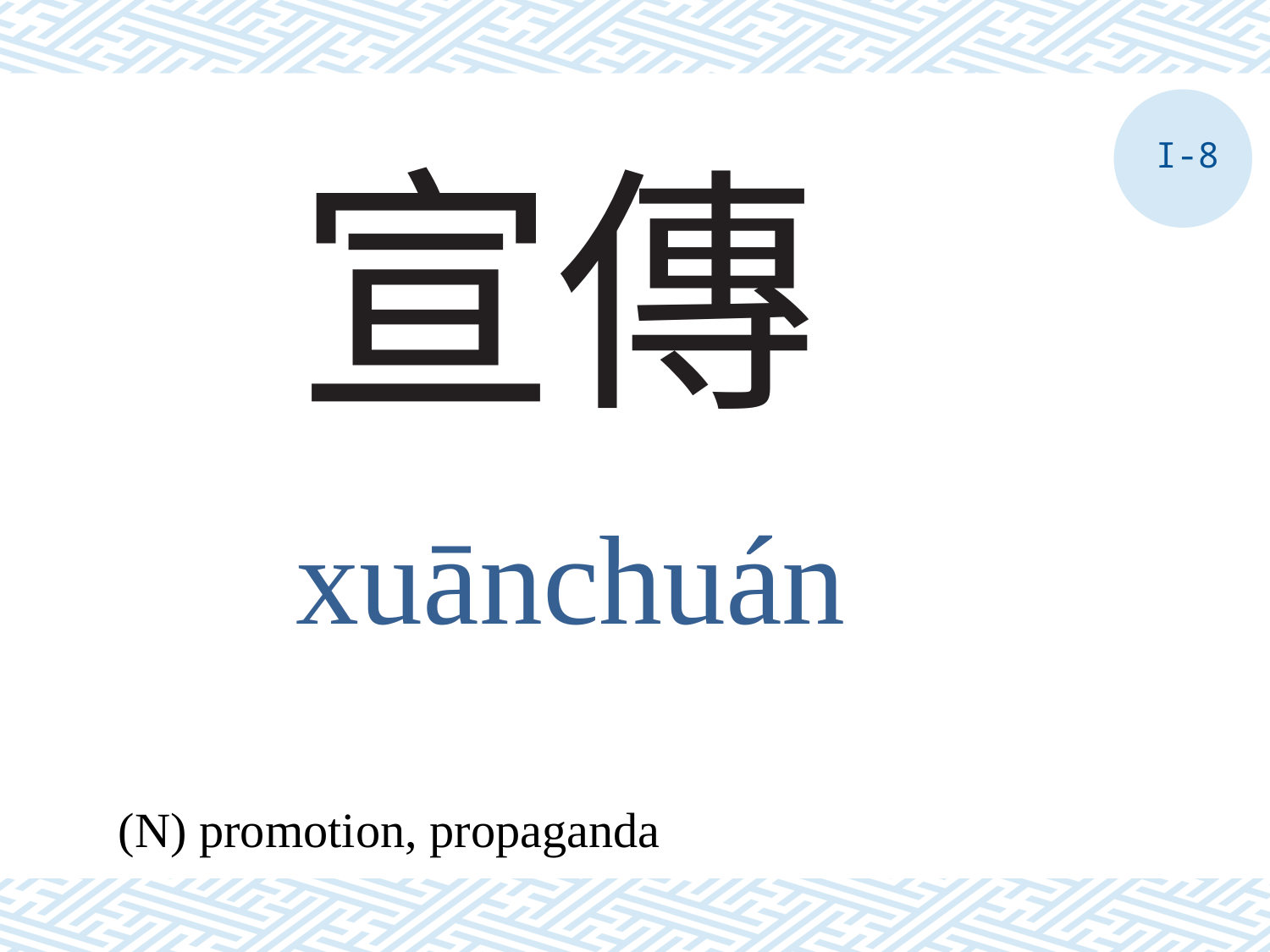

# 宣傳
I-8

xuānchuán
(N) promotion, propaganda